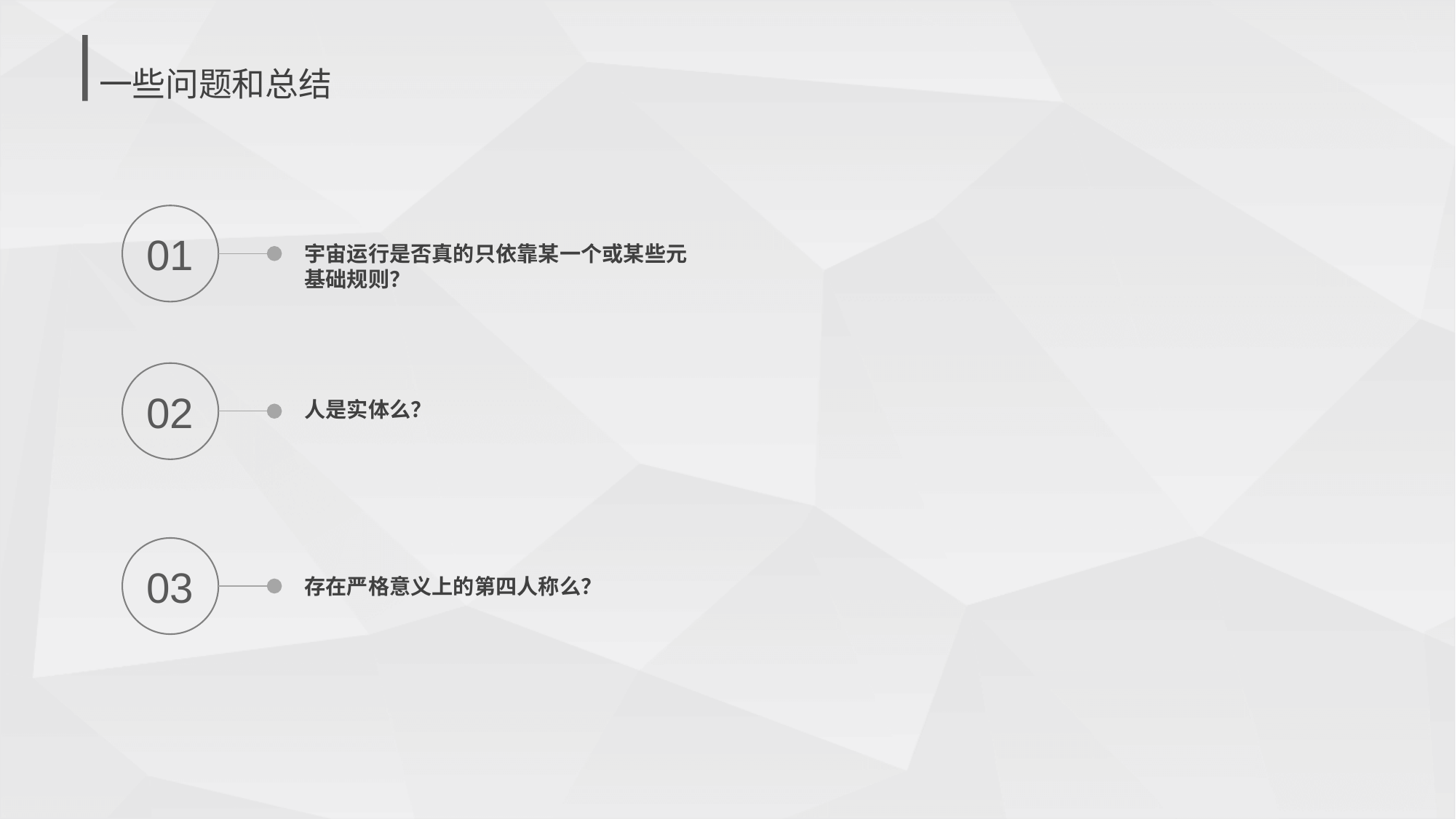

一些问题和总结
01
宇宙运行是否真的只依靠某一个或某些元基础规则？
02
人是实体么？
03
存在严格意义上的第四人称么？